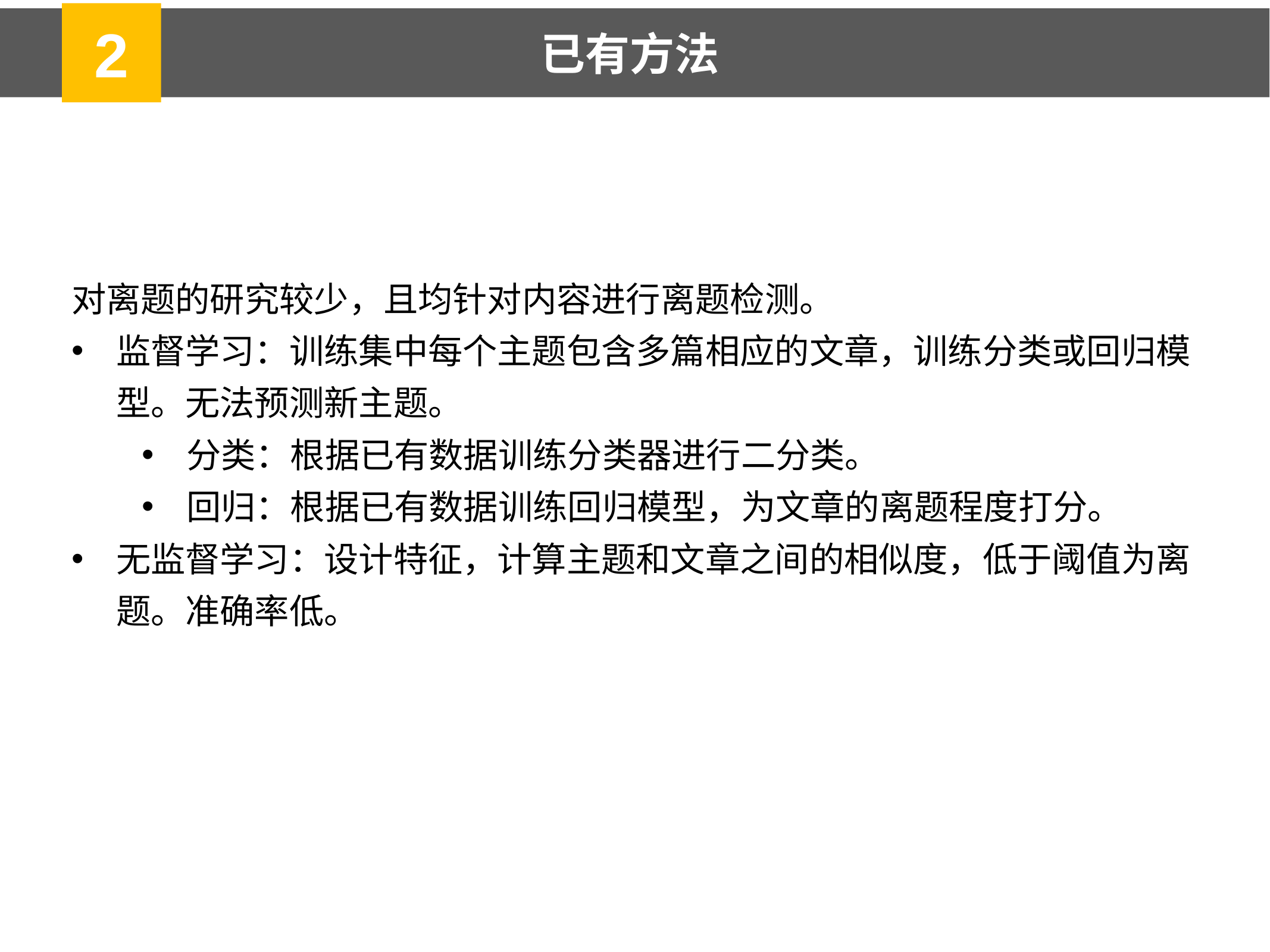

2

已有方法
对离题的研究较少，且均针对内容进行离题检测。
监督学习：训练集中每个主题包含多篇相应的文章，训练分类或回归模型。无法预测新主题。
分类：根据已有数据训练分类器进行二分类。
回归：根据已有数据训练回归模型，为文章的离题程度打分。
无监督学习：设计特征，计算主题和文章之间的相似度，低于阈值为离题。准确率低。